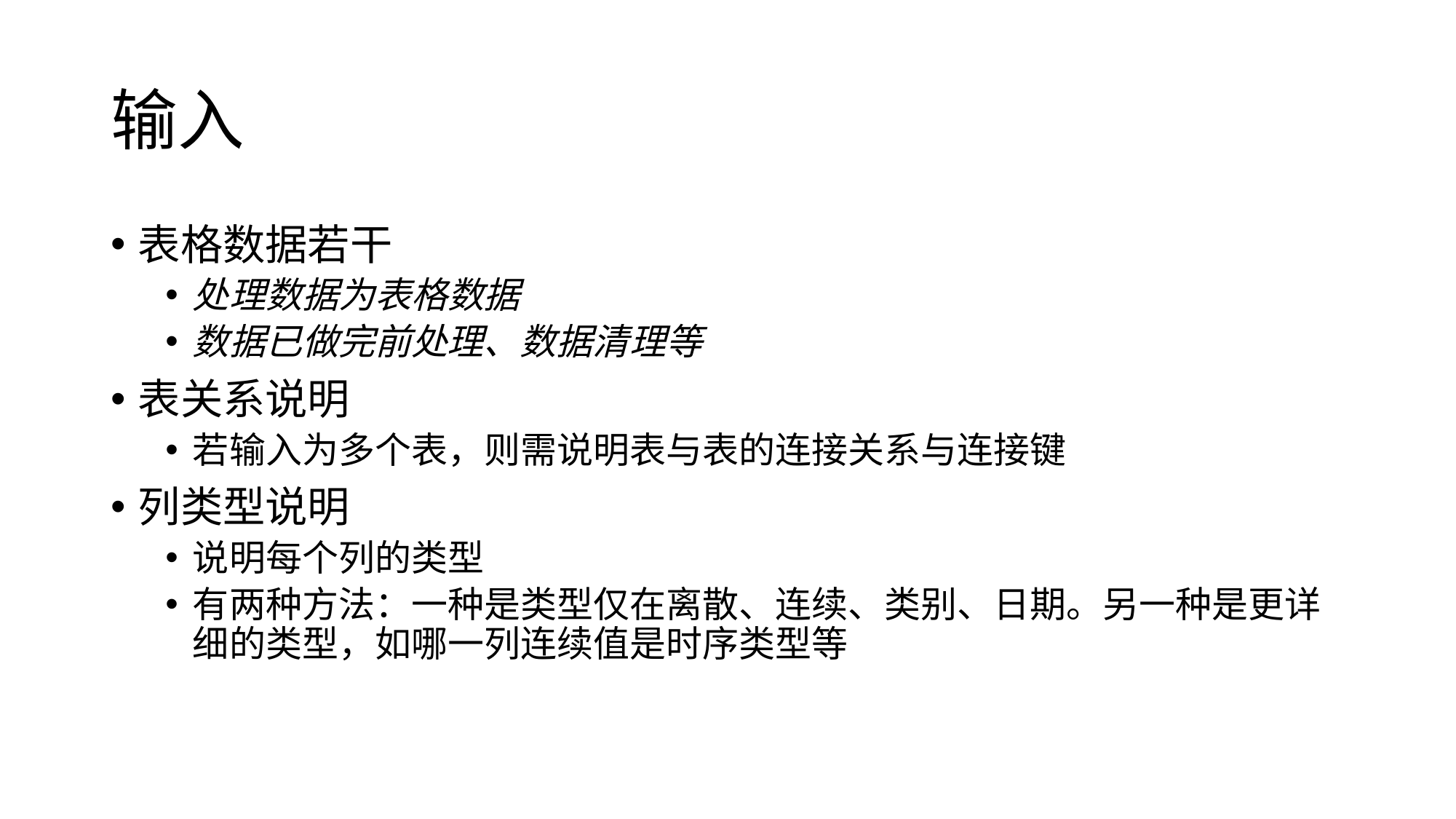

# 输入
表格数据若干
处理数据为表格数据
数据已做完前处理、数据清理等
表关系说明
若输入为多个表，则需说明表与表的连接关系与连接键
列类型说明
说明每个列的类型
有两种方法：一种是类型仅在离散、连续、类别、日期。另一种是更详细的类型，如哪一列连续值是时序类型等